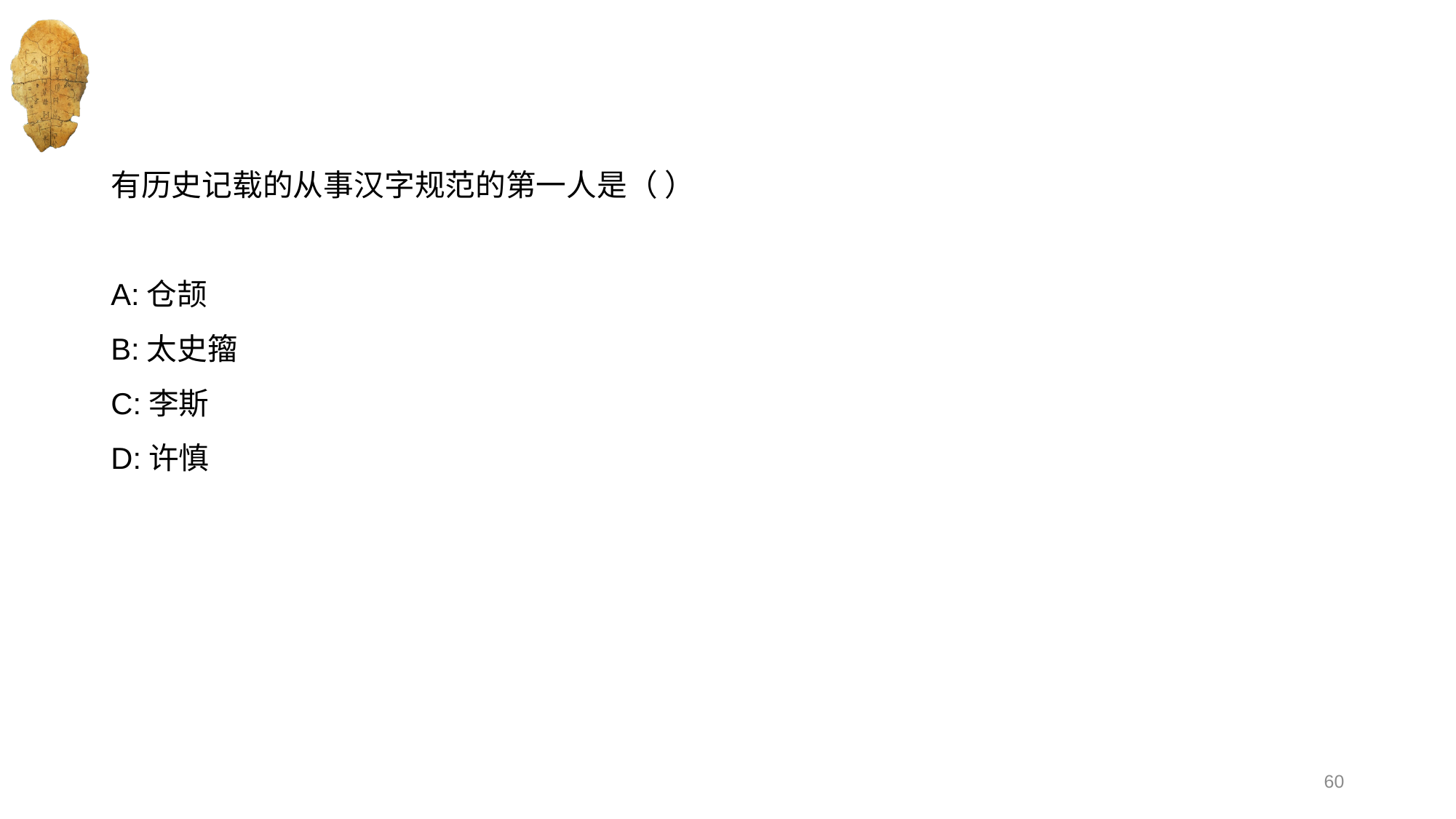

#
有历史记载的从事汉字规范的第一人是（ ）

A:仓颉
B:太史籀
C:李斯
D:许慎

60